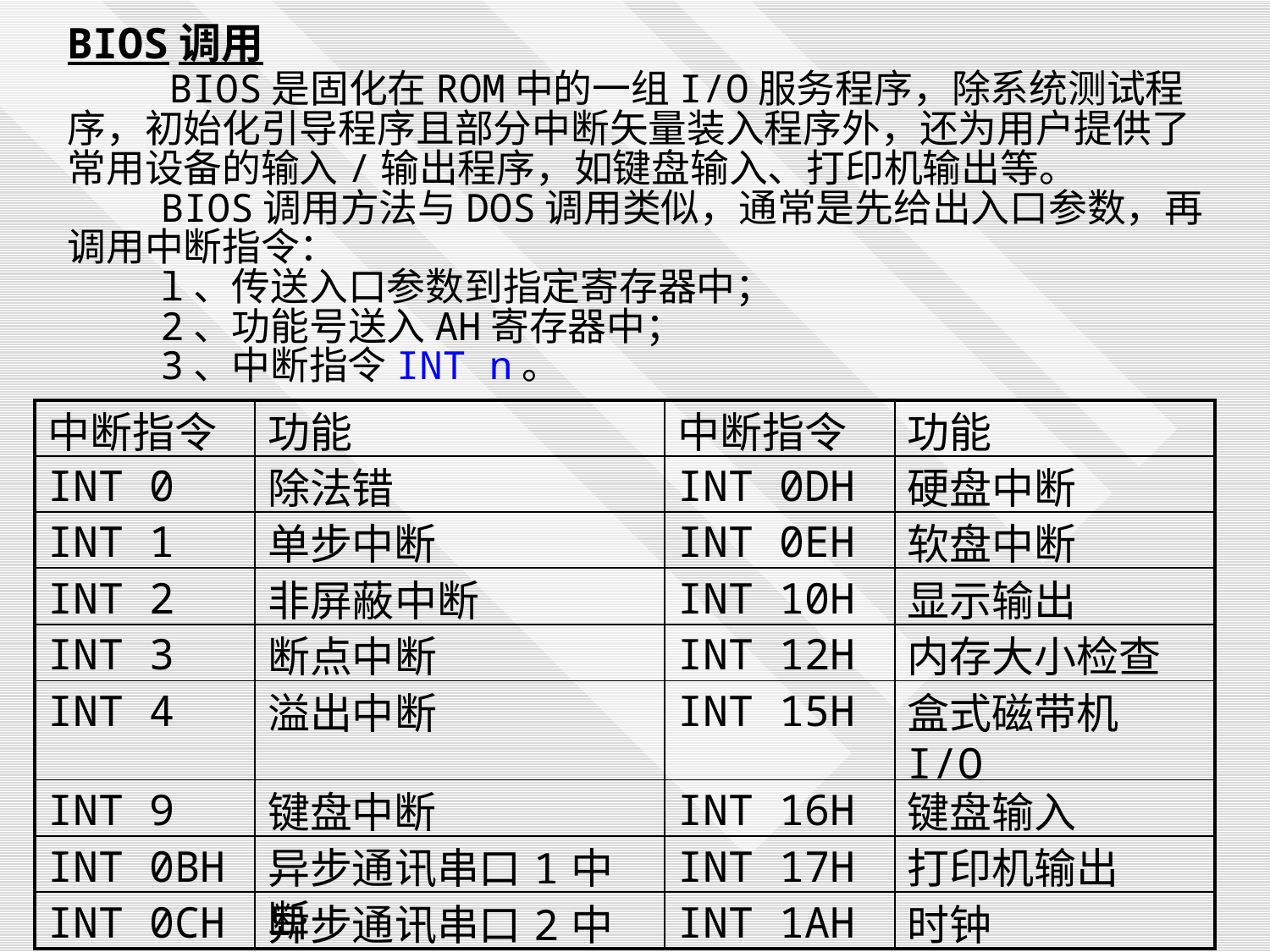

BIOS调用
    BIOS是固化在ROM中的一组I/O服务程序，除系统测试程序，初始化引导程序且部分中断矢量装入程序外，还为用户提供了常用设备的输入/输出程序，如键盘输入、打印机输出等。
    BIOS调用方法与DOS调用类似，通常是先给出入口参数，再调用中断指令：
    l、传送入口参数到指定寄存器中；
    2、功能号送入AH寄存器中；
    3、中断指令INT n。
| 中断指令 | 功能 | 中断指令 | 功能 |
| --- | --- | --- | --- |
| INT 0 | 除法错 | INT 0DH | 硬盘中断 |
| INT 1 | 单步中断 | INT 0EH | 软盘中断 |
| INT 2 | 非屏蔽中断 | INT 10H | 显示输出 |
| INT 3 | 断点中断 | INT 12H | 内存大小检查 |
| INT 4 | 溢出中断 | INT 15H | 盒式磁带机I/O |
| INT 9 | 键盘中断 | INT 16H | 键盘输入 |
| INT 0BH | 异步通讯串口1中断 | INT 17H | 打印机输出 |
| INT 0CH | 异步通讯串口2中断 | INT 1AH | 时钟 |